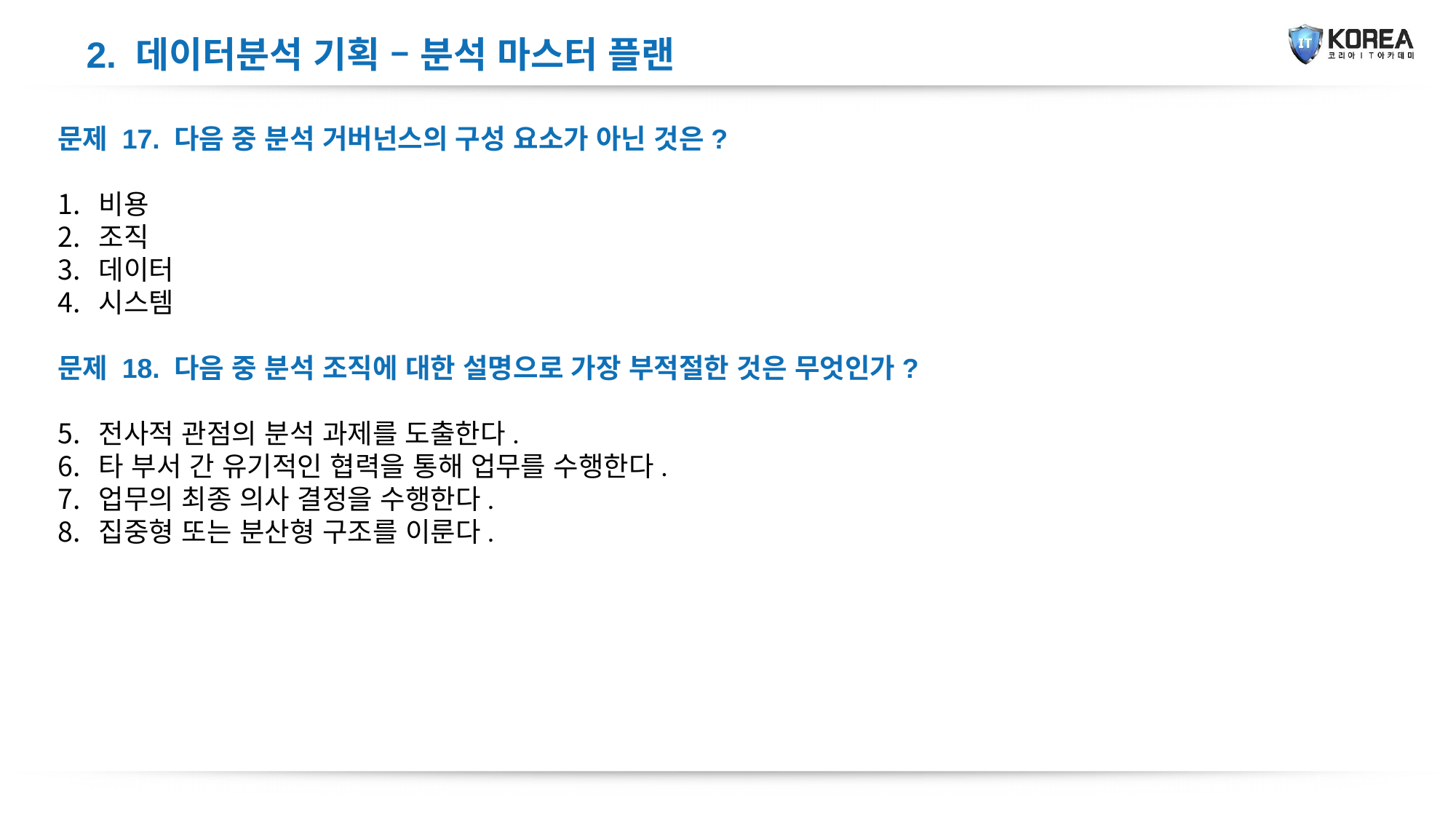

2. 데이터분석 기획 – 분석 마스터 플랜
문제 17. 다음 중 분석 거버넌스의 구성 요소가 아닌 것은?

비용
조직
데이터
시스템

문제 18. 다음 중 분석 조직에 대한 설명으로 가장 부적절한 것은 무엇인가?

전사적 관점의 분석 과제를 도출한다.
타 부서 간 유기적인 협력을 통해 업무를 수행한다.
업무의 최종 의사 결정을 수행한다.
집중형 또는 분산형 구조를 이룬다.